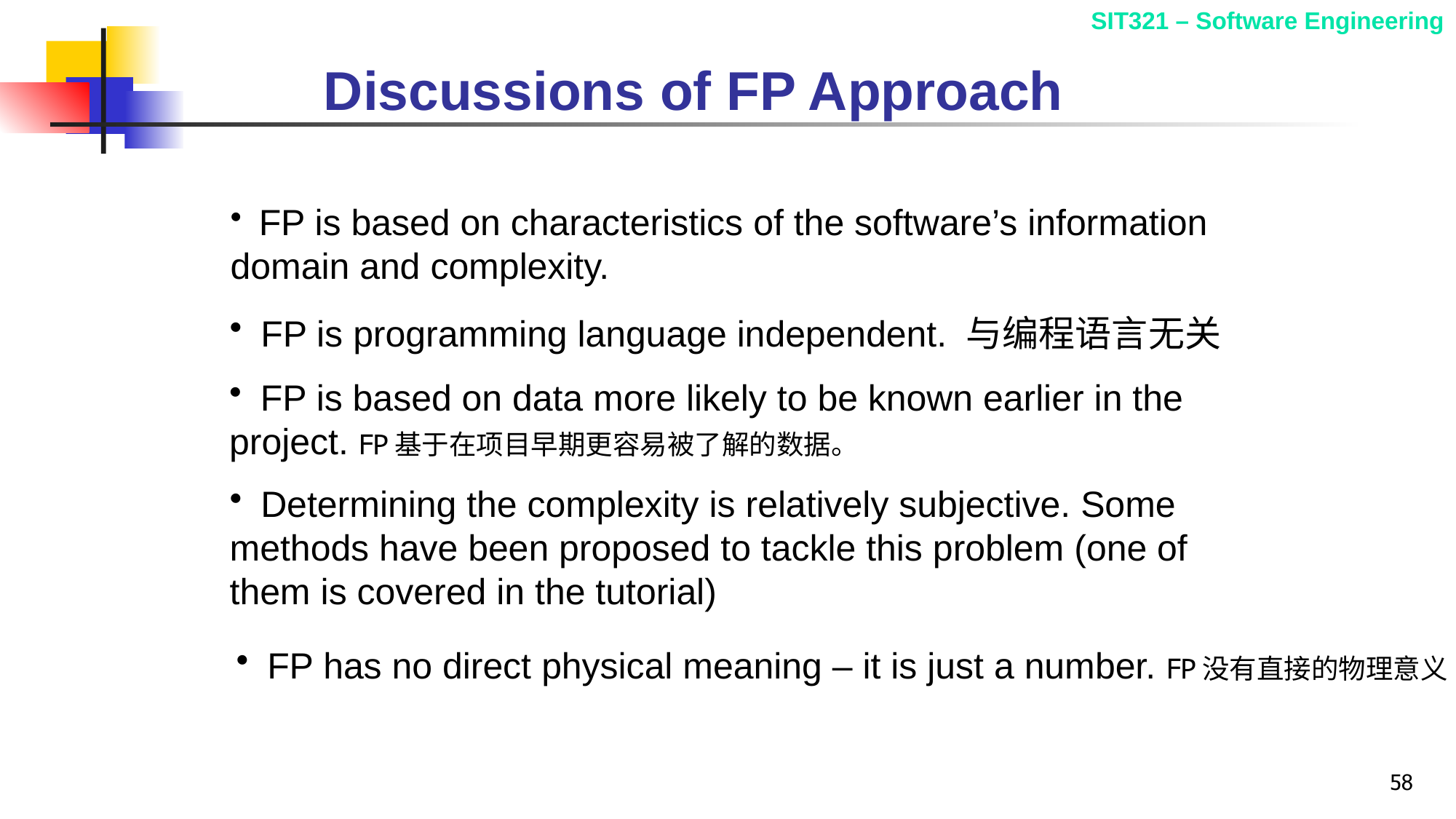

# Discussions of FP Approach
  FP is based on characteristics of the software’s information domain and complexity.
  FP is programming language independent. 与编程语言无关
  FP is based on data more likely to be known earlier in the project. FP基于在项目早期更容易被了解的数据。
  Determining the complexity is relatively subjective. Some methods have been proposed to tackle this problem (one of them is covered in the tutorial)
  FP has no direct physical meaning – it is just a number. FP没有直接的物理意义
58